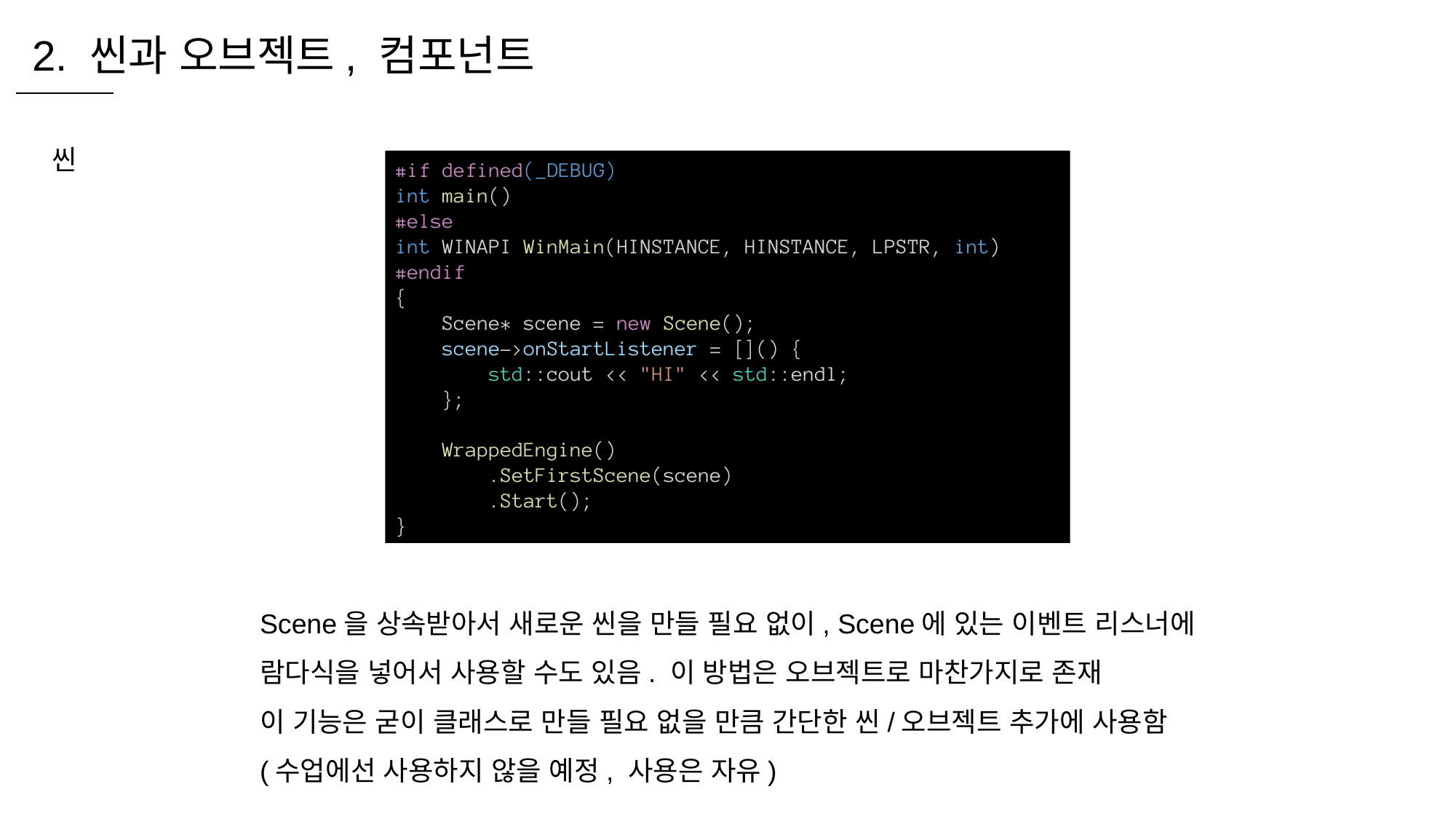

2. 씬과 오브젝트, 컴포넌트
씬
#if defined(_DEBUG)
int main()
#else
int WINAPI WinMain(HINSTANCE, HINSTANCE, LPSTR, int)
#endif
{
    Scene* scene = new Scene();
    scene->onStartListener = []() {
        std::cout << "HI" << std::endl;
    };
    WrappedEngine()
        .SetFirstScene(scene)
        .Start();
}
Scene을 상속받아서 새로운 씬을 만들 필요 없이, Scene에 있는 이벤트 리스너에
람다식을 넣어서 사용할 수도 있음. 이 방법은 오브젝트로 마찬가지로 존재
이 기능은 굳이 클래스로 만들 필요 없을 만큼 간단한 씬/오브젝트 추가에 사용함
(수업에선 사용하지 않을 예정, 사용은 자유)